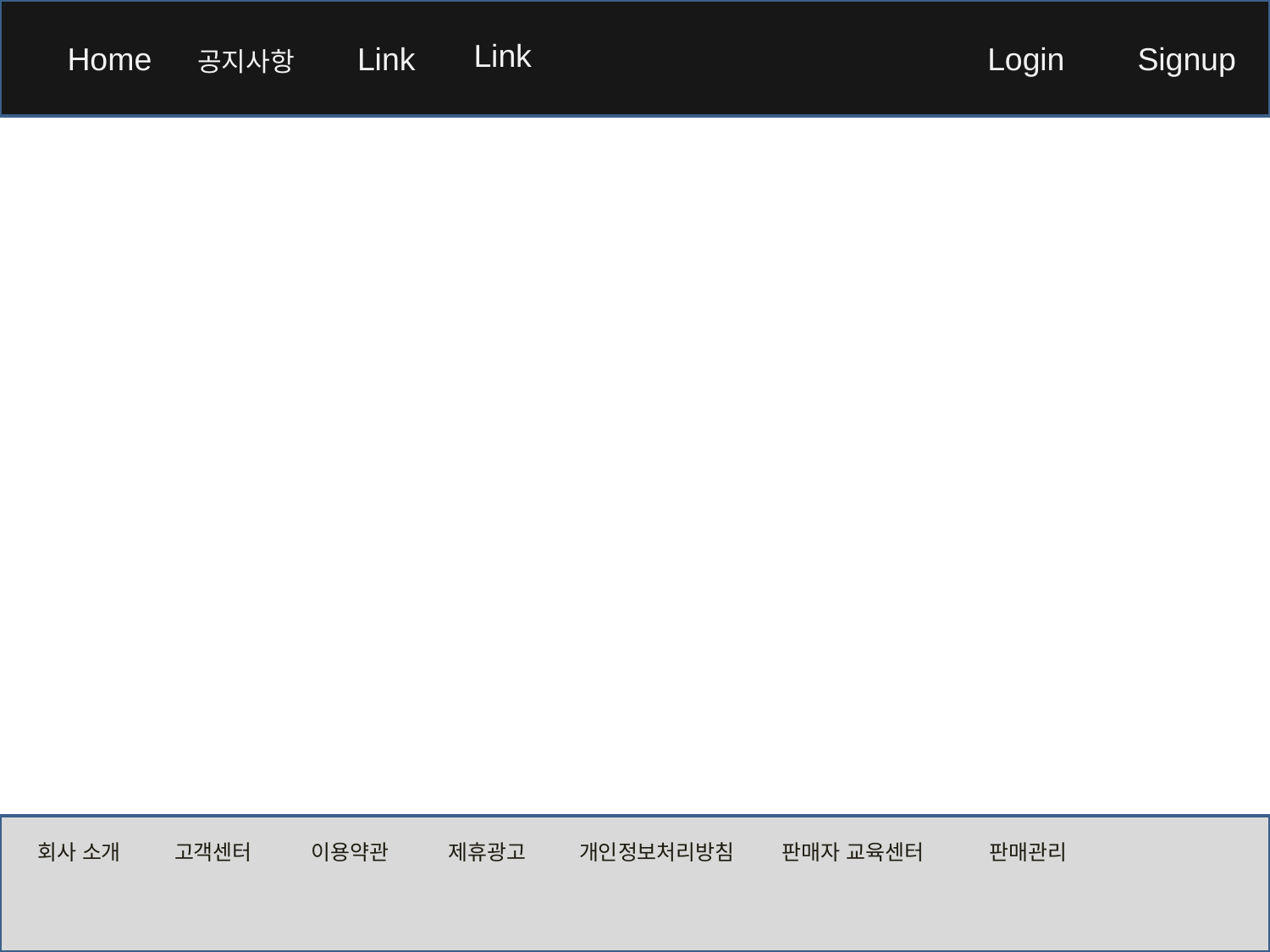

기본 타일즈
로그인 전
Link
Home
Link
Login
Signup
공지사항

회사 소개         고객센터          이용약관          제휴광고         개인정보처리방침        판매자 교육센터           판매관리